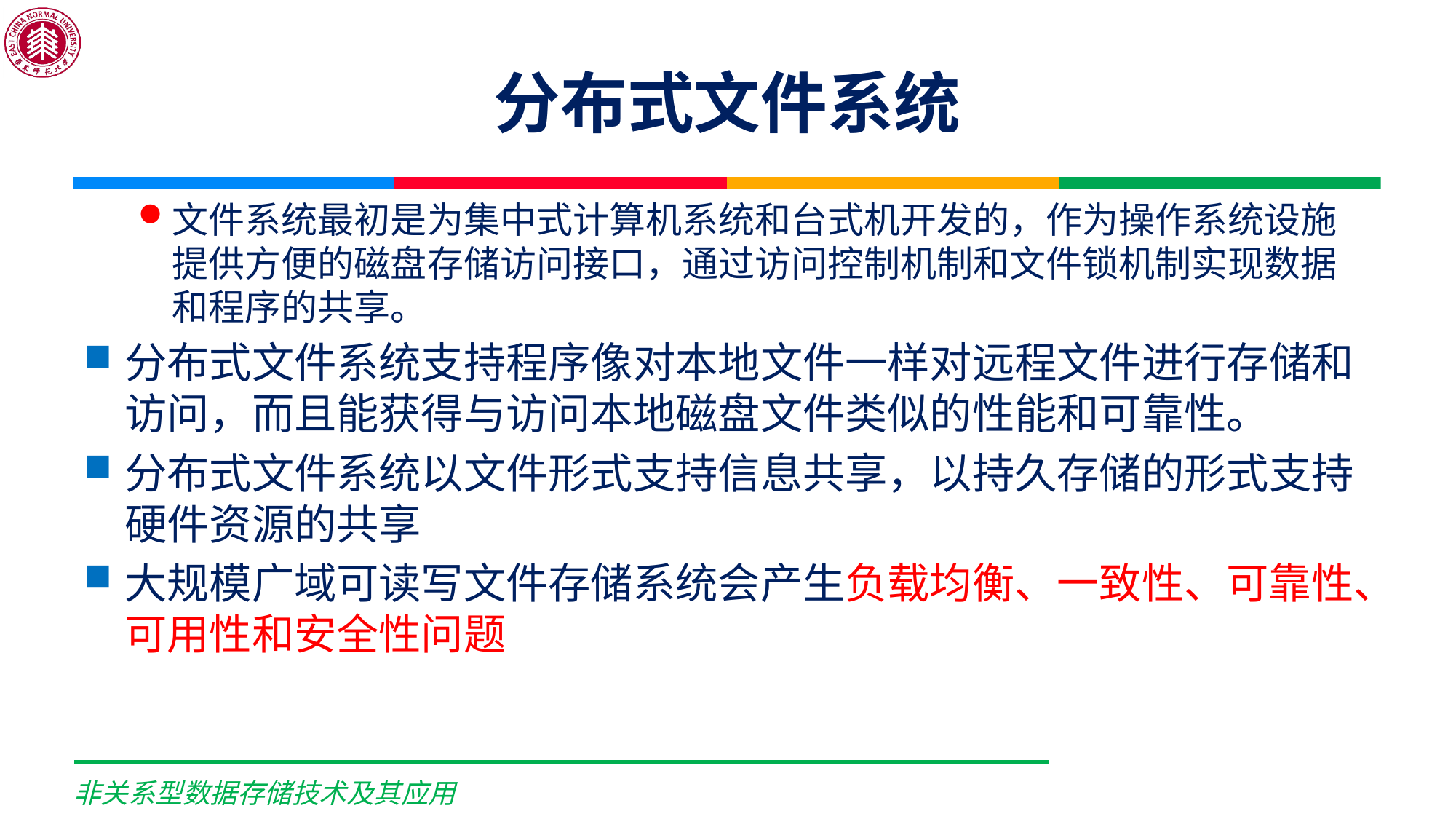

# 分布式文件系统
文件系统最初是为集中式计算机系统和台式机开发的，作为操作系统设施提供方便的磁盘存储访问接口，通过访问控制机制和文件锁机制实现数据和程序的共享。
分布式文件系统支持程序像对本地文件一样对远程文件进行存储和访问，而且能获得与访问本地磁盘文件类似的性能和可靠性。
分布式文件系统以文件形式支持信息共享，以持久存储的形式支持硬件资源的共享
大规模广域可读写文件存储系统会产生负载均衡、一致性、可靠性、可用性和安全性问题